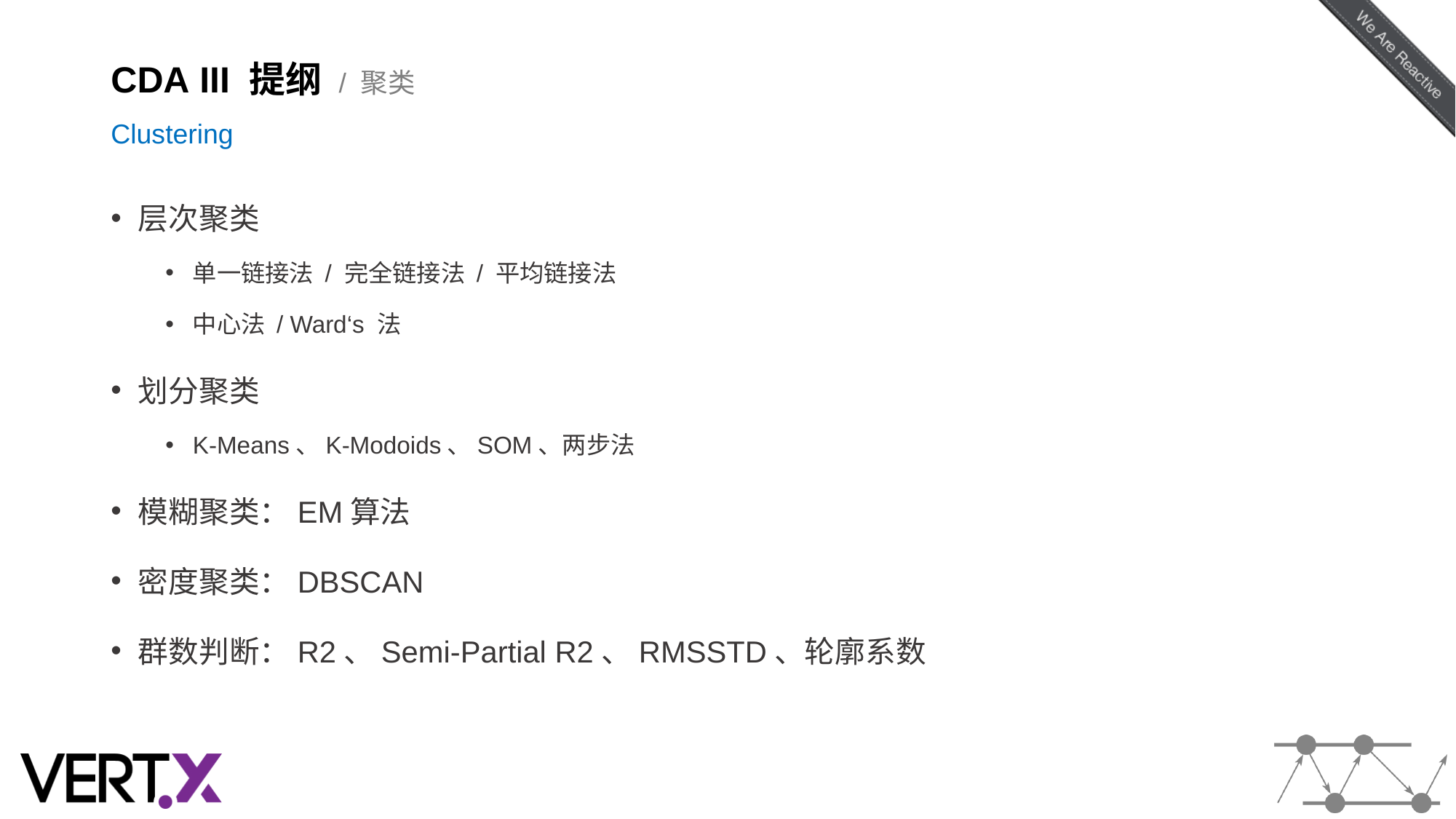

# CDA III 提纲 / 聚类 Clustering
层次聚类
单一链接法 / 完全链接法 / 平均链接法
中心法 / Ward‘s 法
划分聚类
K-Means、K-Modoids、SOM、两步法
模糊聚类：EM算法
密度聚类：DBSCAN
群数判断：R2、Semi-Partial R2、RMSSTD、轮廓系数